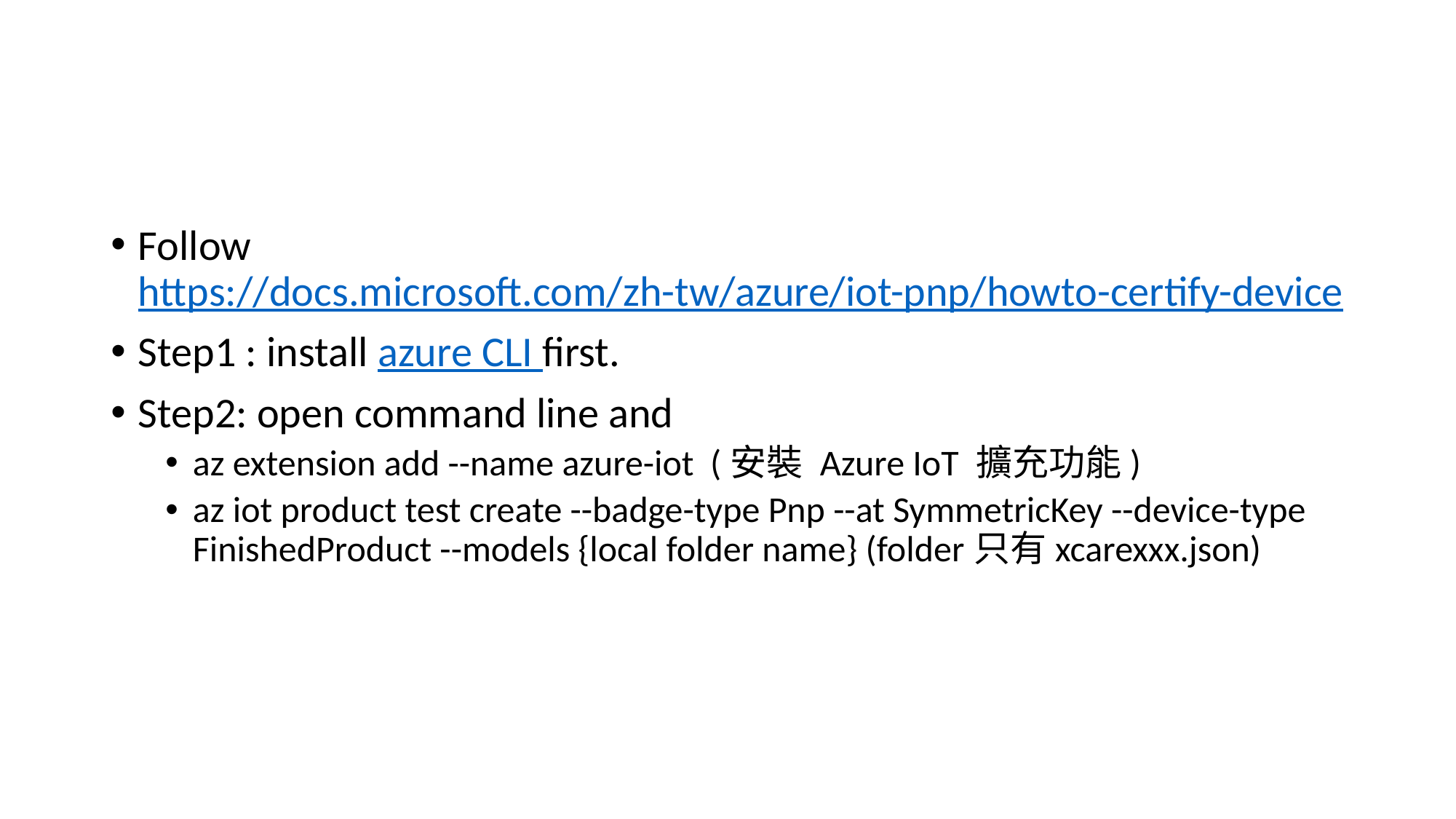

#
Follow https://docs.microsoft.com/zh-tw/azure/iot-pnp/howto-certify-device
Step1 : install azure CLI first.
Step2: open command line and
az extension add --name azure-iot  (安裝 Azure IoT 擴充功能)
az iot product test create --badge-type Pnp --at SymmetricKey --device-type FinishedProduct --models {local folder name} (folder只有xcarexxx.json)